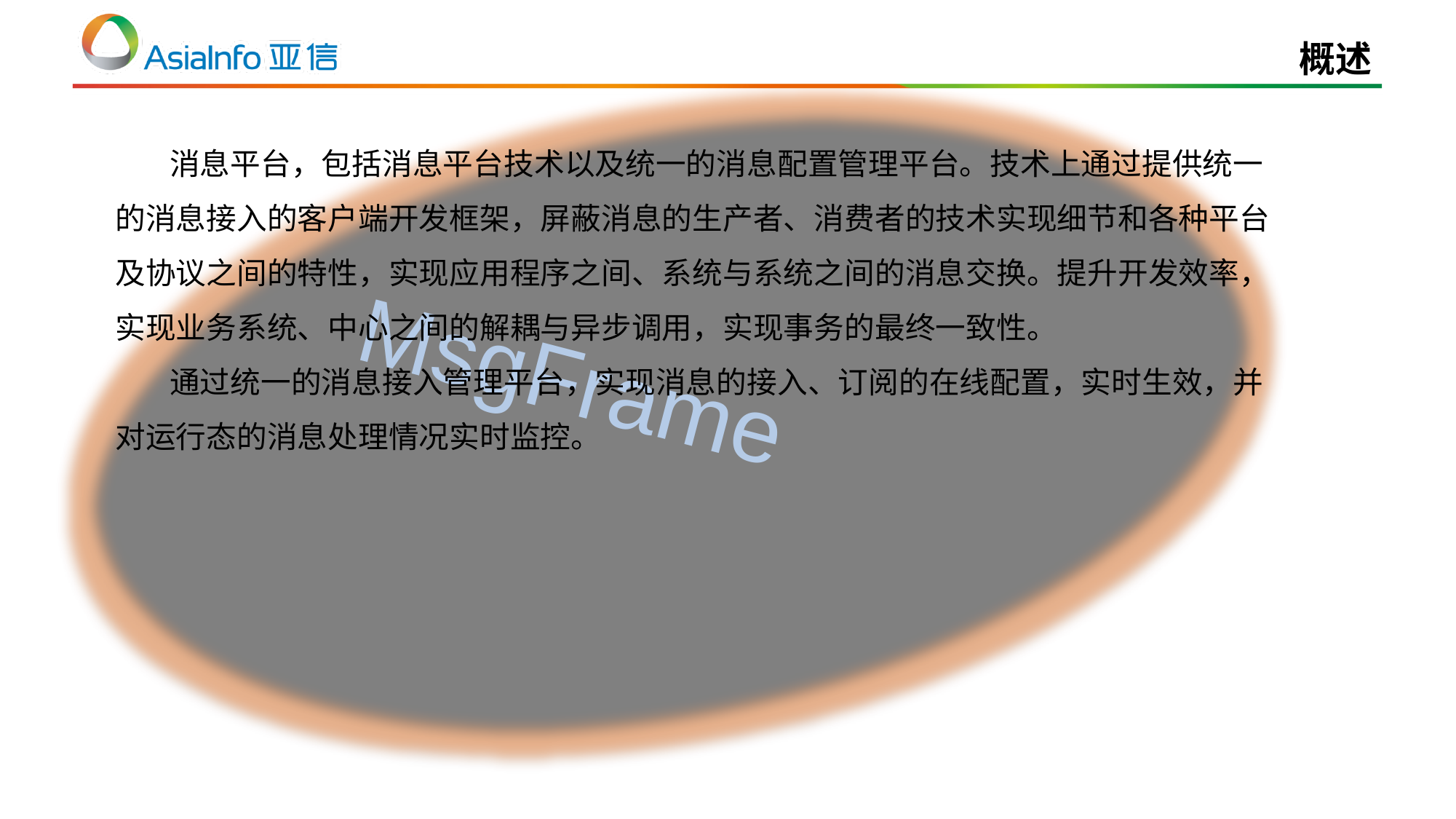

概述

MsgFrame
       消息平台，包括消息平台技术以及统一的消息配置管理平台。技术上通过提供统一的消息接入的客户端开发框架，屏蔽消息的生产者、消费者的技术实现细节和各种平台及协议之间的特性，实现应用程序之间、系统与系统之间的消息交换。提升开发效率，实现业务系统、中心之间的解耦与异步调用，实现事务的最终一致性。
       通过统一的消息接入管理平台，实现消息的接入、订阅的在线配置，实时生效，并对运行态的消息处理情况实时监控。